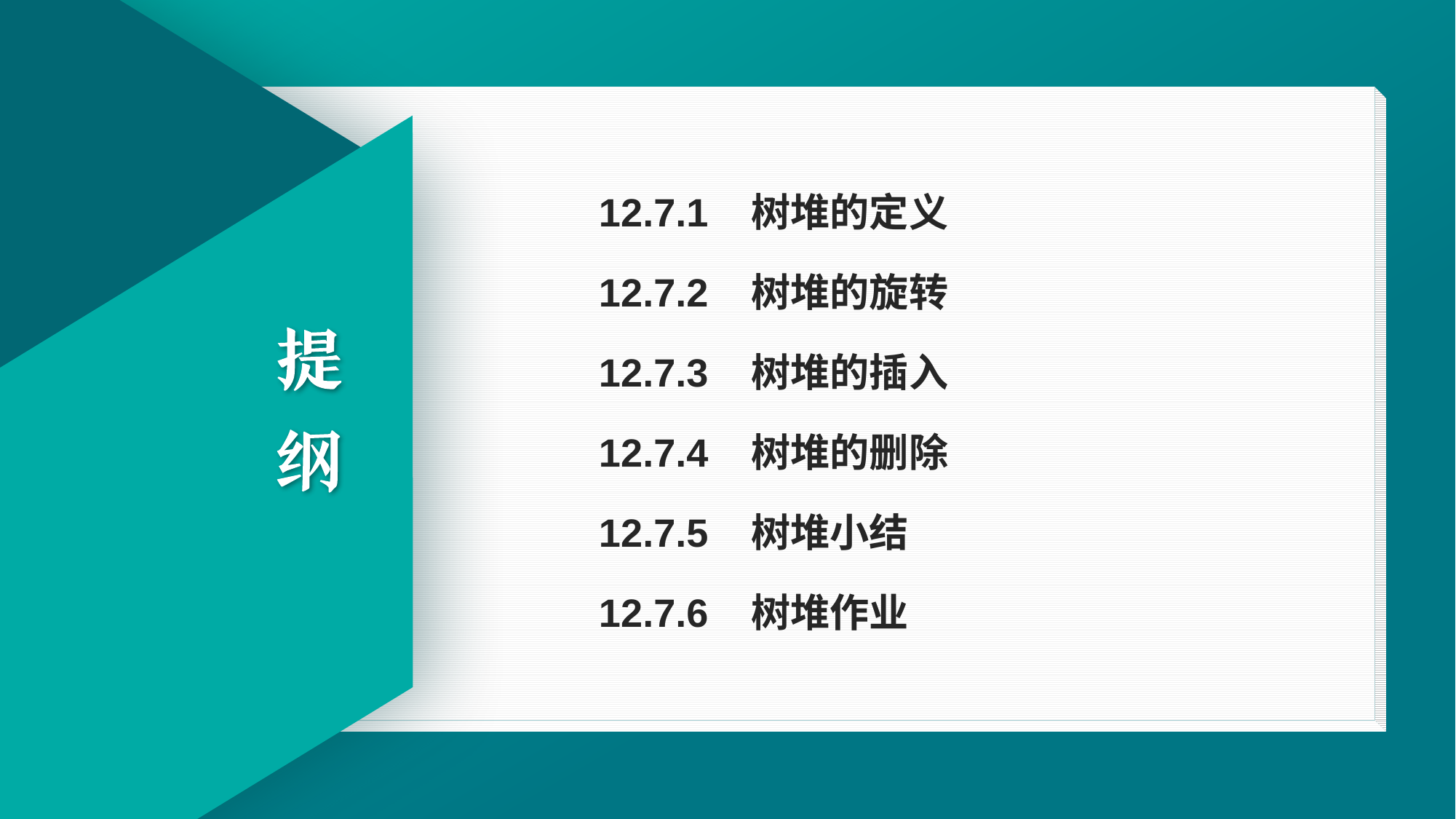

12.7.1   树堆的定义
12.7.2   树堆的旋转
12.7.3   树堆的插入
12.7.4   树堆的删除
12.7.5   树堆小结
12.7.6   树堆作业